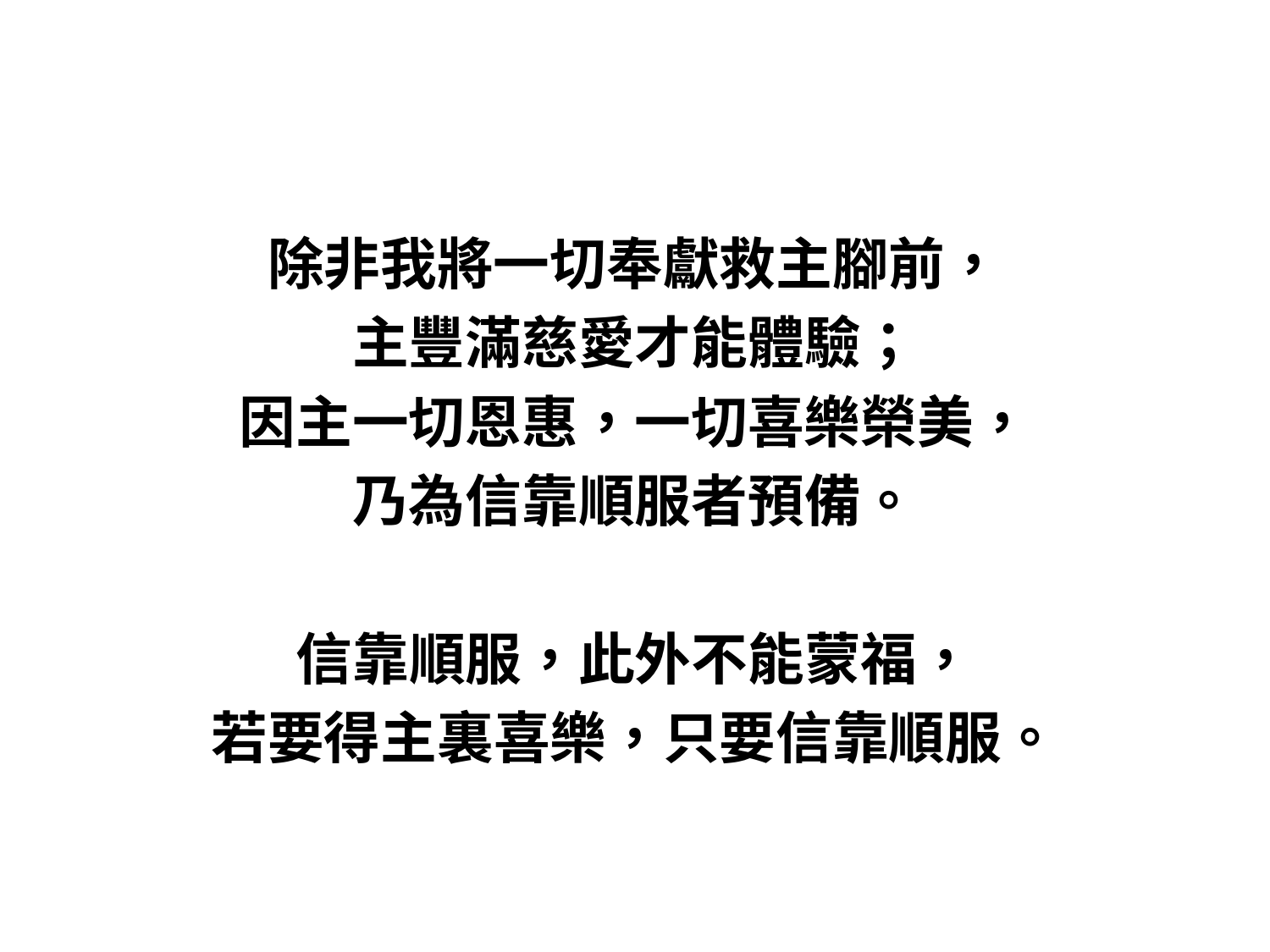

#
除非我將一切奉獻救主腳前，
主豐滿慈愛才能體驗；
因主一切恩惠，一切喜樂榮美，
乃為信靠順服者預備。

信靠順服，此外不能蒙福，
若要得主裏喜樂，只要信靠順服。